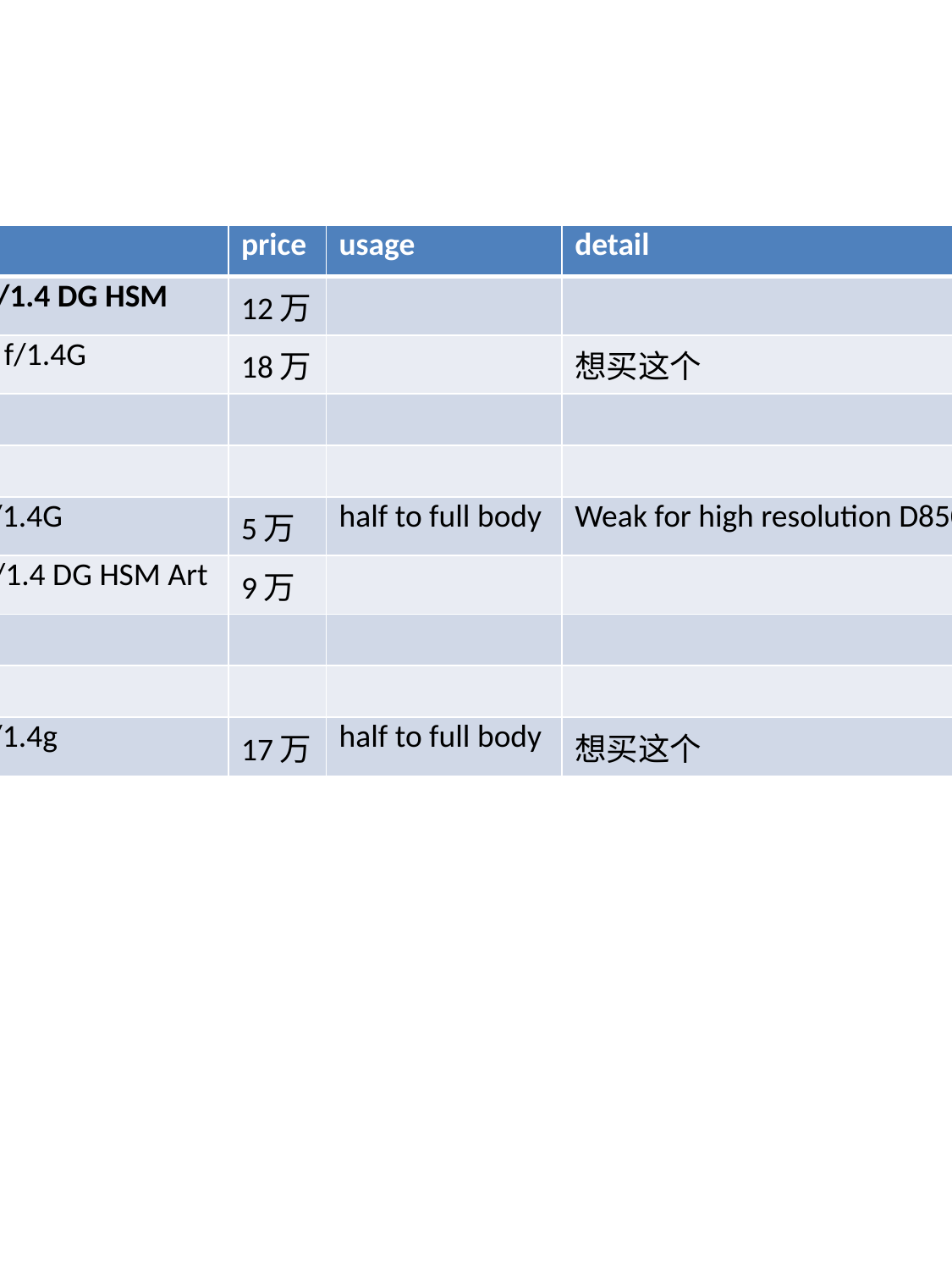

| Lens | price | usage | detail |
| --- | --- | --- | --- |
| Sigma 85mm f/1.4 DG HSM | 12万 |  |  |
| NIKKOR 85mm f/1.4G | 18万 |  | 想买这个 |
|  |  |  |  |
|  |  |  |  |
| Nikon 50mm f/1.4G | 5万 | half to full body | Weak for high resolution D850? |
| Sigma 50mm f/1.4 DG HSM Art | 9万 |  |  |
|  |  |  |  |
|  |  |  |  |
| Nikon 58mm f/1.4g | 17万 | half to full body | 想买这个 |